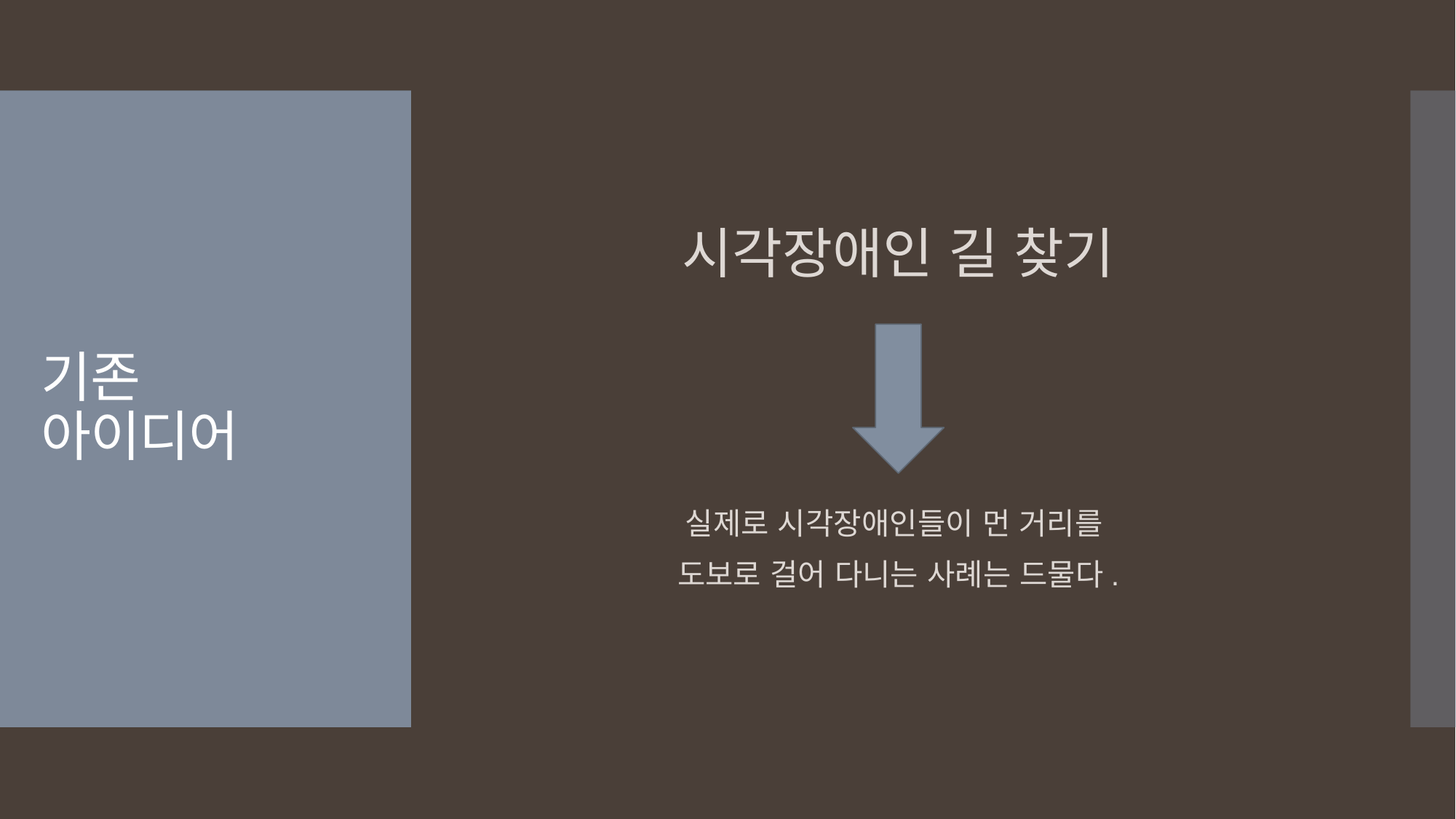

시각장애인 길 찾기

실제로 시각장애인들이 먼 거리를
도보로 걸어 다니는 사례는 드물다.
# 기존 아이디어